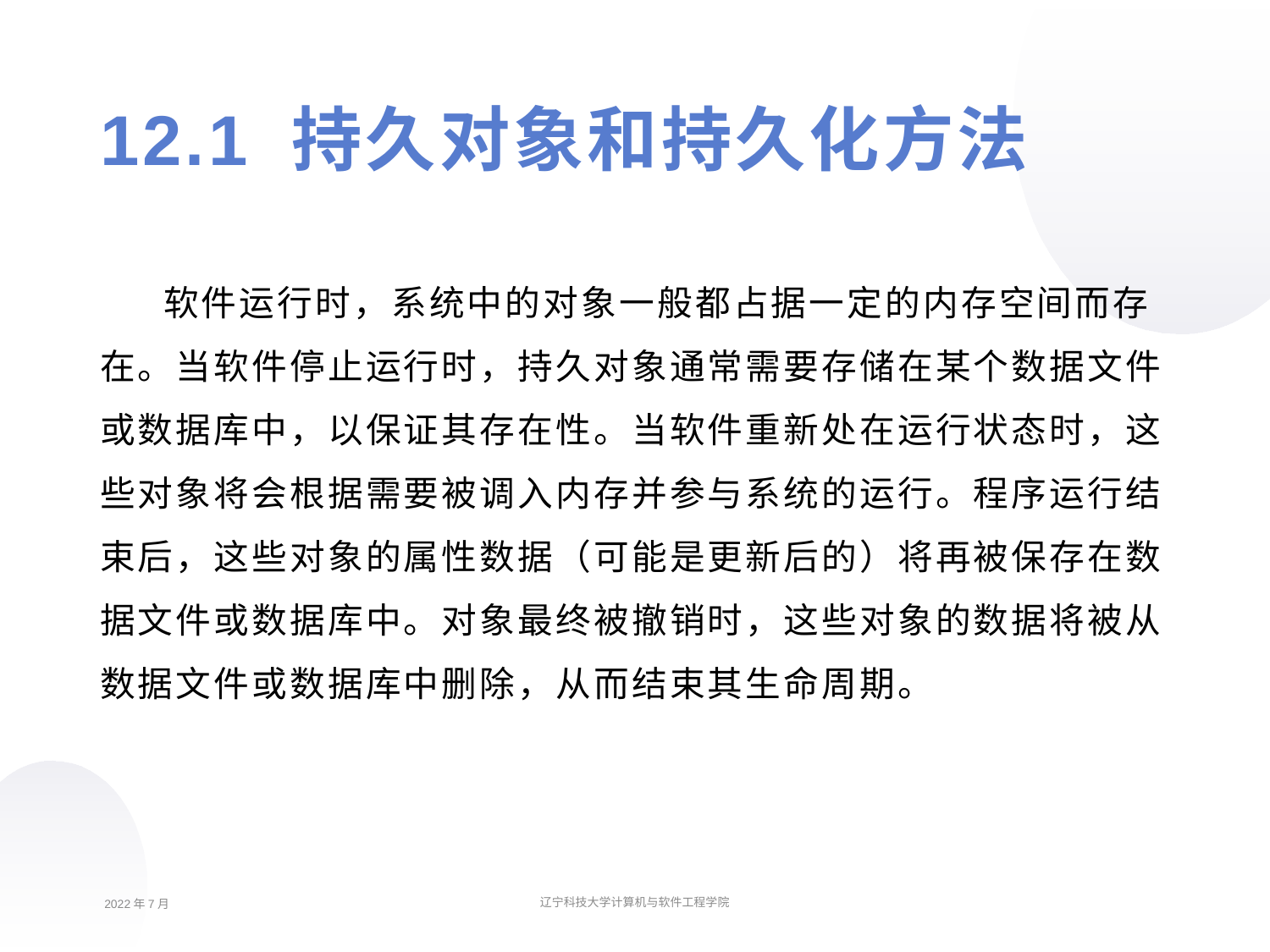

12.1 持久对象和持久化方法
软件运行时，系统中的对象一般都占据一定的内存空间而存在。当软件停止运行时，持久对象通常需要存储在某个数据文件或数据库中，以保证其存在性。当软件重新处在运行状态时，这些对象将会根据需要被调入内存并参与系统的运行。程序运行结束后，这些对象的属性数据（可能是更新后的）将再被保存在数据文件或数据库中。对象最终被撤销时，这些对象的数据将被从数据文件或数据库中删除，从而结束其生命周期。

2022年7月
辽宁科技大学计算机与软件工程学院
6